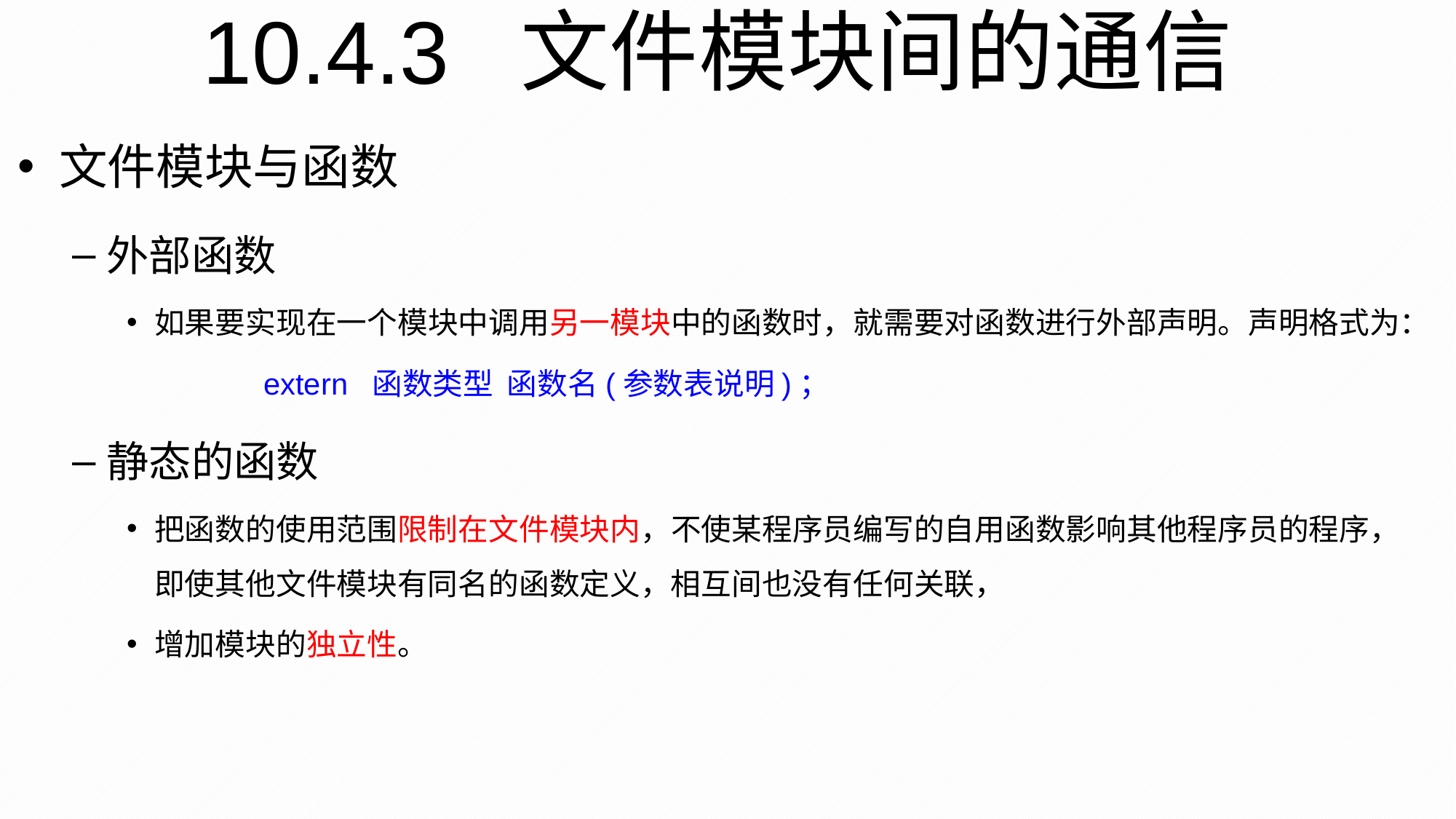

10.4.3  文件模块间的通信
文件模块与函数
外部函数
如果要实现在一个模块中调用另一模块中的函数时，就需要对函数进行外部声明。声明格式为：
		extern  函数类型  函数名(参数表说明)；
静态的函数
把函数的使用范围限制在文件模块内，不使某程序员编写的自用函数影响其他程序员的程序，即使其他文件模块有同名的函数定义，相互间也没有任何关联，
增加模块的独立性。